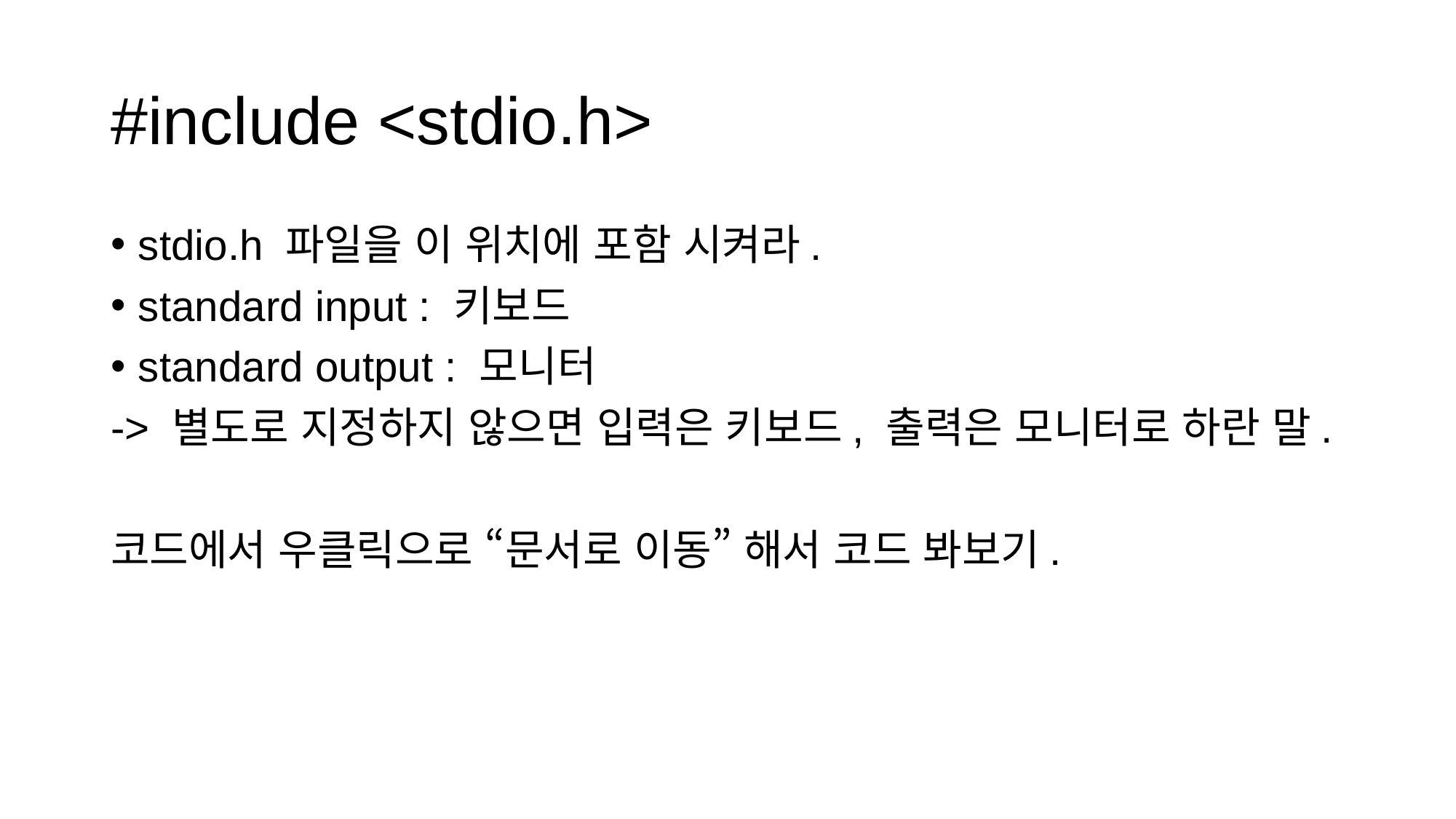

# #include <stdio.h>
stdio.h 파일을 이 위치에 포함 시켜라.
standard input : 키보드
standard output : 모니터
-> 별도로 지정하지 않으면 입력은 키보드, 출력은 모니터로 하란 말.

코드에서 우클릭으로 “문서로 이동” 해서 코드 봐보기.